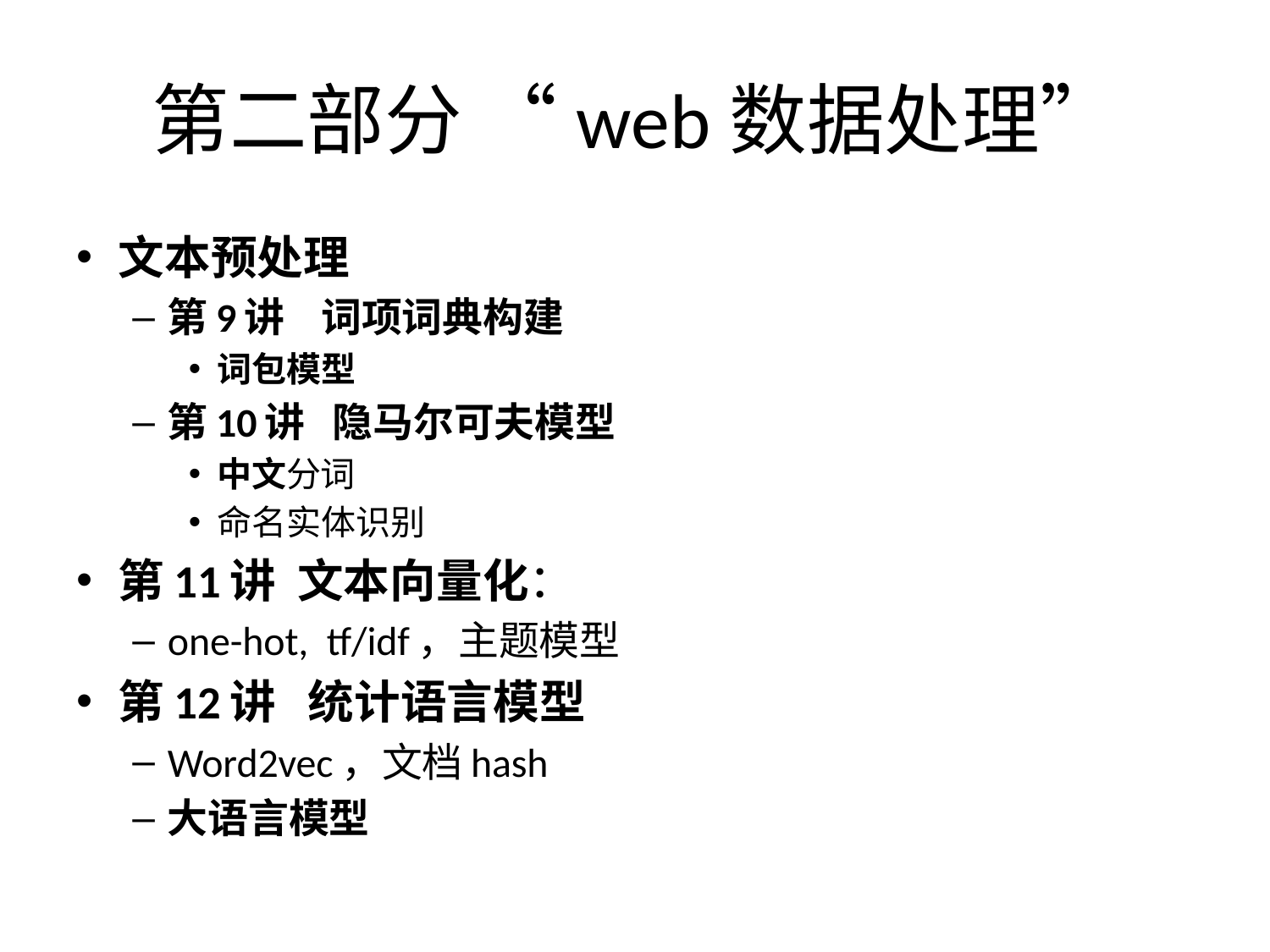

# 第二部分 “web数据处理”
文本预处理
第9讲    词项词典构建
词包模型
第10讲   隐马尔可夫模型
中文分词
命名实体识别
第11讲  文本向量化：
one-hot,  tf/idf，主题模型
第12讲   统计语言模型
Word2vec，文档hash
大语言模型